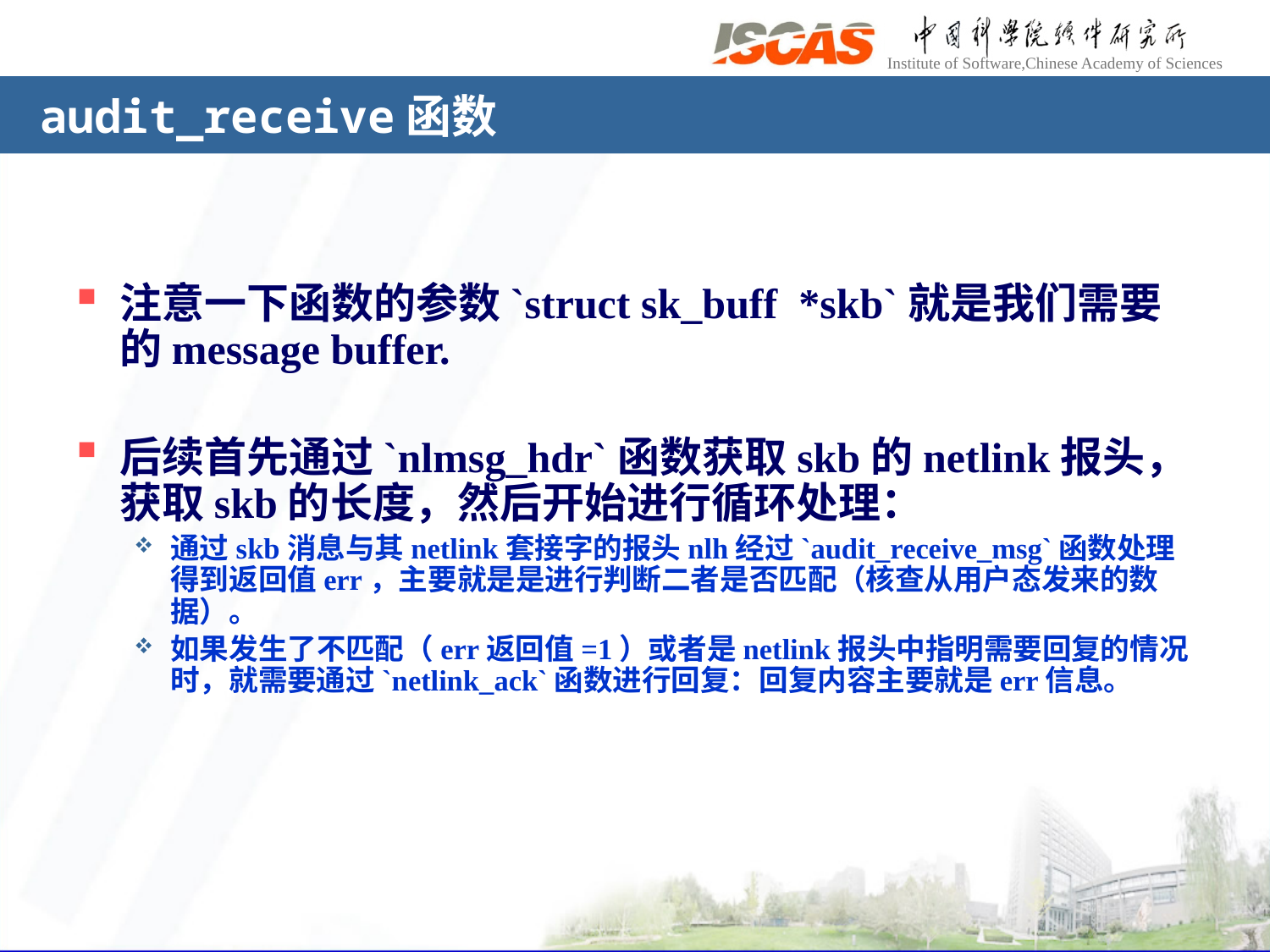

# audit_receive函数
注意一下函数的参数`struct sk_buff  *skb`就是我们需要的message buffer.

后续首先通过`nlmsg_hdr`函数获取skb的netlink报头，获取skb的长度，然后开始进行循环处理：
通过skb消息与其netlink套接字的报头nlh经过`audit_receive_msg`函数处理得到返回值err，主要就是是进行判断二者是否匹配（核查从用户态发来的数据）。
如果发生了不匹配（err返回值=1）或者是netlink报头中指明需要回复的情况时，就需要通过`netlink_ack`函数进行回复：回复内容主要就是err信息。